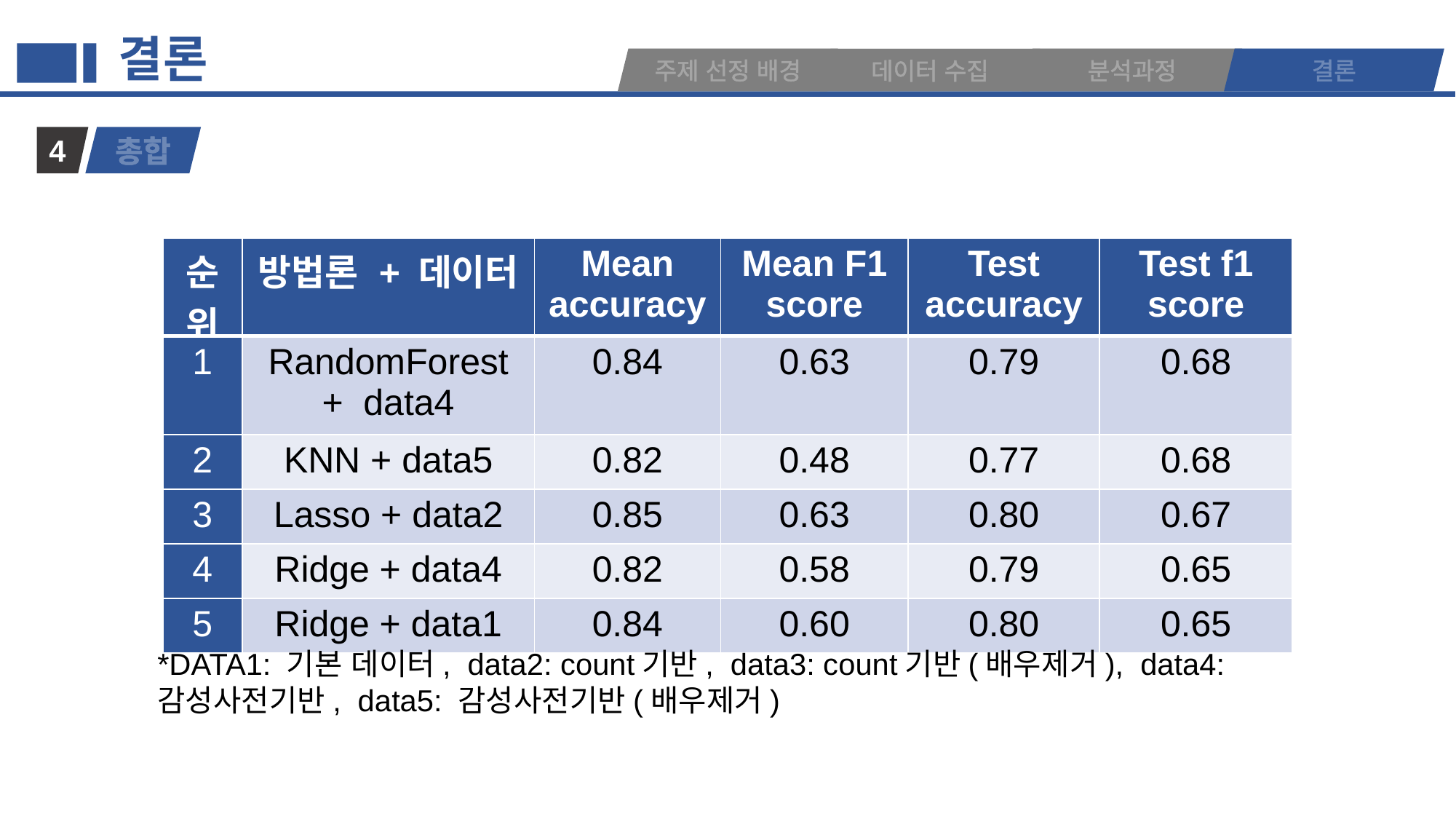

결론

주제 선정 배경
분석과정
결론
데이터 수집

총합
4
| 순위 | 방법론 + 데이터 | Mean accuracy | Mean F1 score | Test accuracy | Test f1 score |
| --- | --- | --- | --- | --- | --- |
| 1 | RandomForest + data4 | 0.84 | 0.63 | 0.79 | 0.68 |
| 2 | KNN + data5 | 0.82 | 0.48 | 0.77 | 0.68 |
| 3 | Lasso + data2 | 0.85 | 0.63 | 0.80 | 0.67 |
| 4 | Ridge + data4 | 0.82 | 0.58 | 0.79 | 0.65 |
| 5 | Ridge + data1 | 0.84 | 0.60 | 0.80 | 0.65 |
*DATA1: 기본 데이터,  data2: count기반,  data3: count기반(배우제거),  data4: 감성사전기반,  data5: 감성사전기반(배우제거)